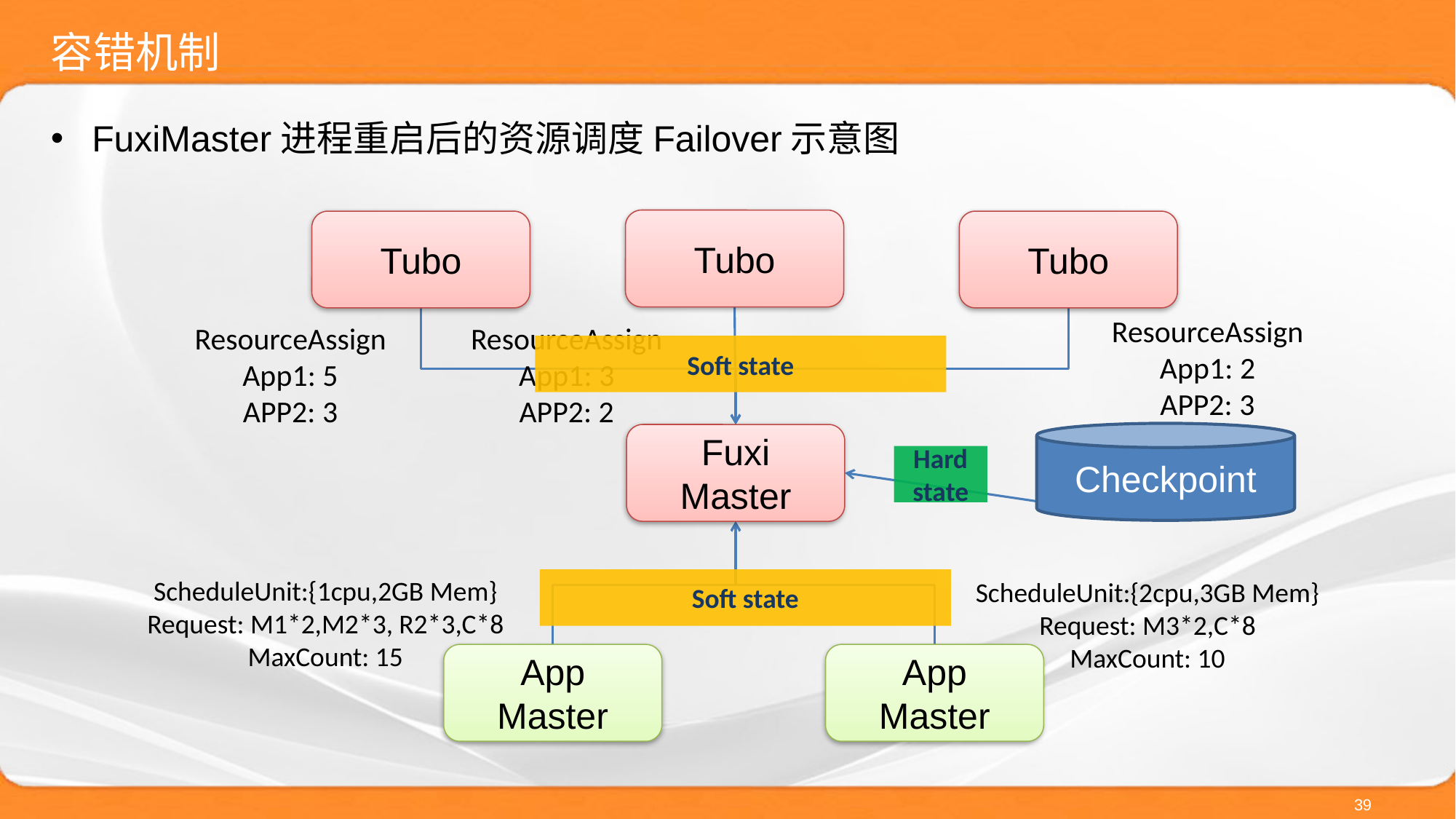

# 容错机制
FuxiMaster进程重启后的资源调度Failover示意图
Tubo
Tubo
Tubo
ResourceAssign
App1: 2
APP2: 3
ResourceAssign
App1: 5
APP2: 3
ResourceAssign
App1: 3
APP2: 2
Soft state
Checkpoint
Fuxi Master
Hard state
ScheduleUnit:{1cpu,2GB Mem}
Request: M1*2,M2*3, R2*3,C*8
MaxCount: 15
Soft state
ScheduleUnit:{2cpu,3GB Mem}
Request: M3*2,C*8
MaxCount: 10
App
Master
App
Master
39